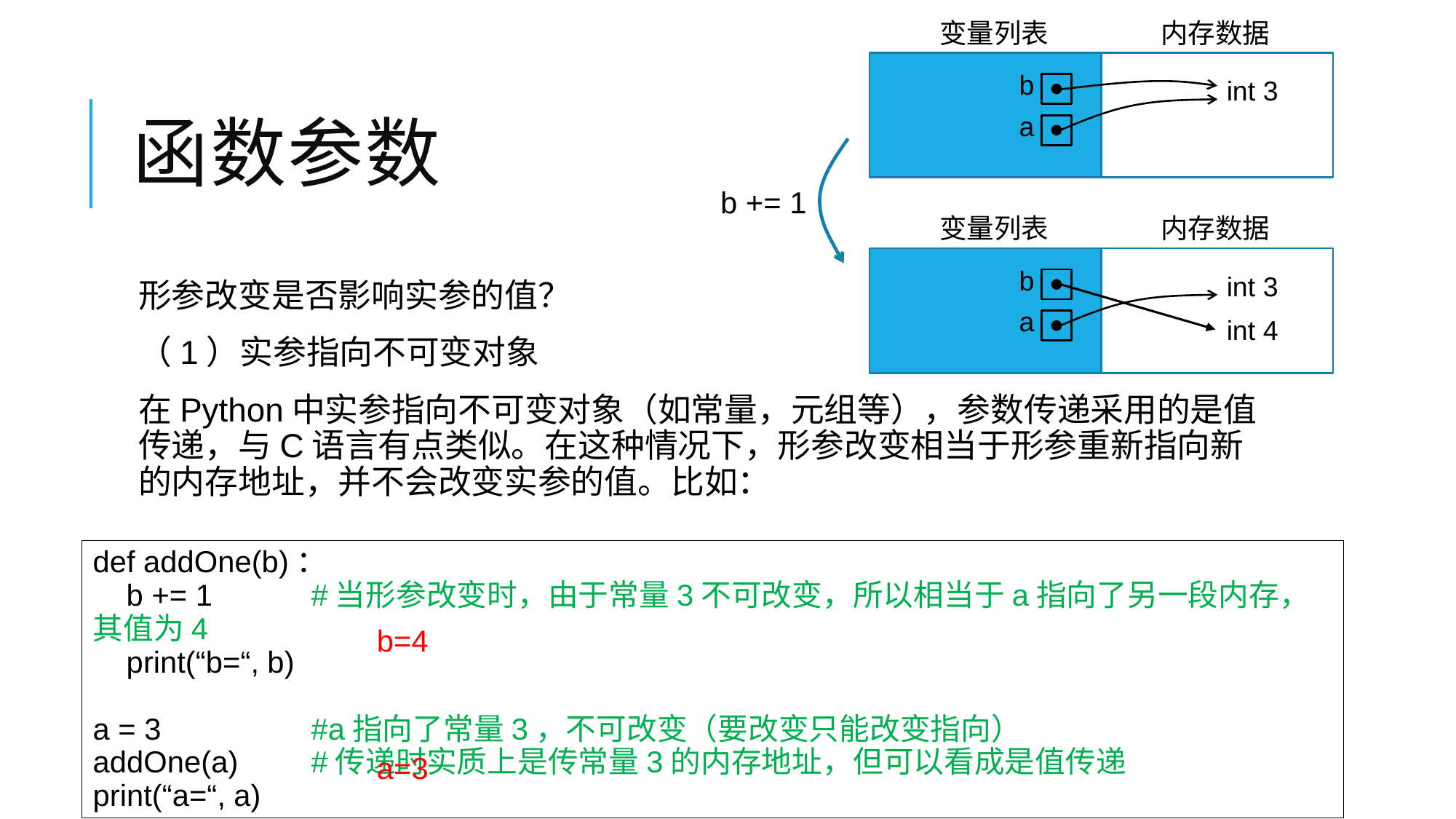

变量列表
内存数据

b
int 3

a

# 函数参数

b += 1
变量列表
内存数据

b
int 3

a
int 4

形参改变是否影响实参的值？
（1）实参指向不可变对象
在Python中实参指向不可变对象（如常量，元组等），参数传递采用的是值传递，与C语言有点类似。在这种情况下，形参改变相当于形参重新指向新的内存地址，并不会改变实参的值。比如：

def addOne(b)：
    b += 1	#当形参改变时，由于常量3不可改变，所以相当于a指向了另一段内存，其值为4
    print(“b=“, b)

a = 3		#a指向了常量3，不可改变（要改变只能改变指向）
addOne(a)	#传递时实质上是传常量3的内存地址，但可以看成是值传递
print(“a=“, a)
b=4
a=3